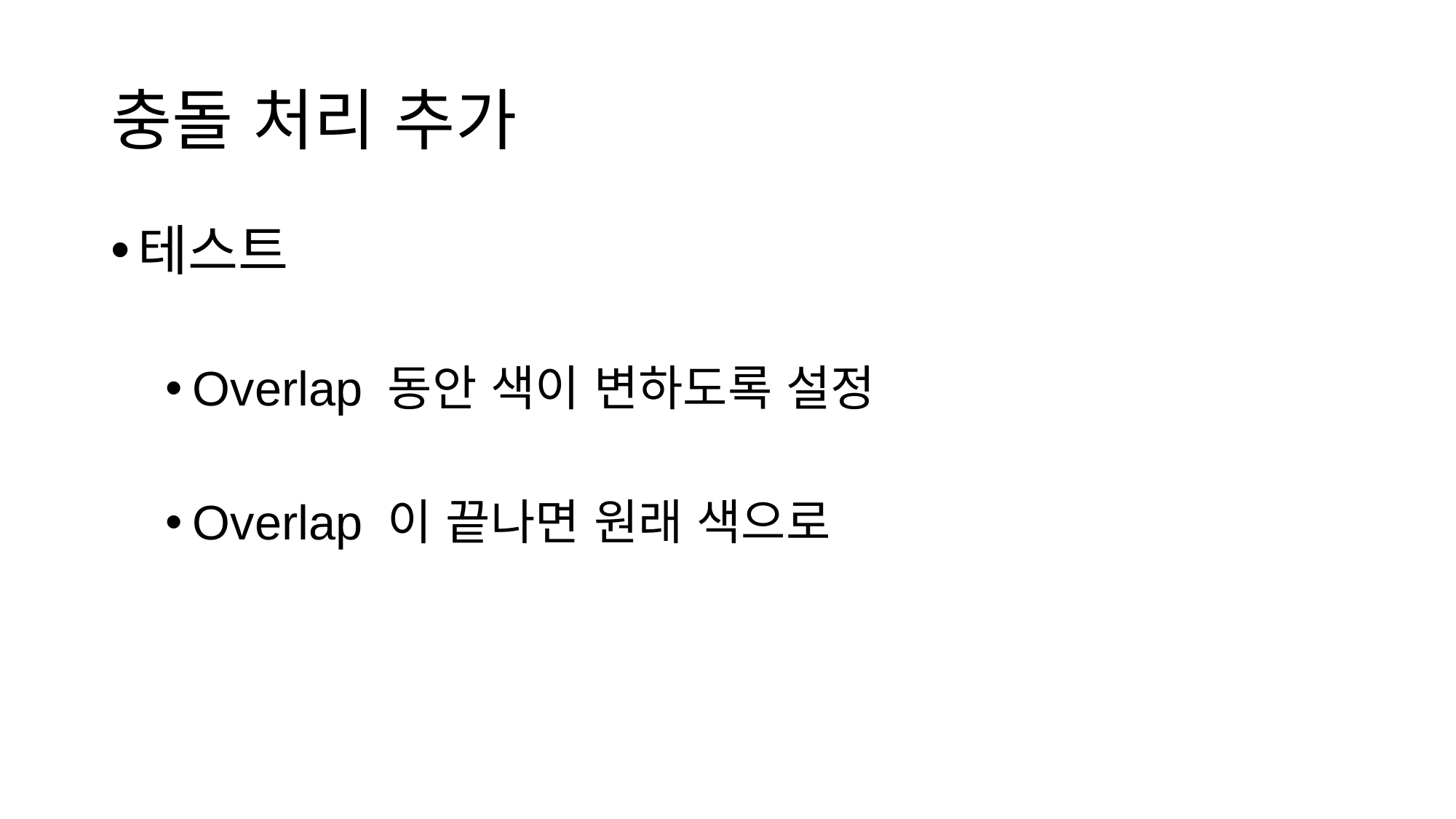

# 충돌 처리 추가
테스트

Overlap 동안 색이 변하도록 설정

Overlap 이 끝나면 원래 색으로